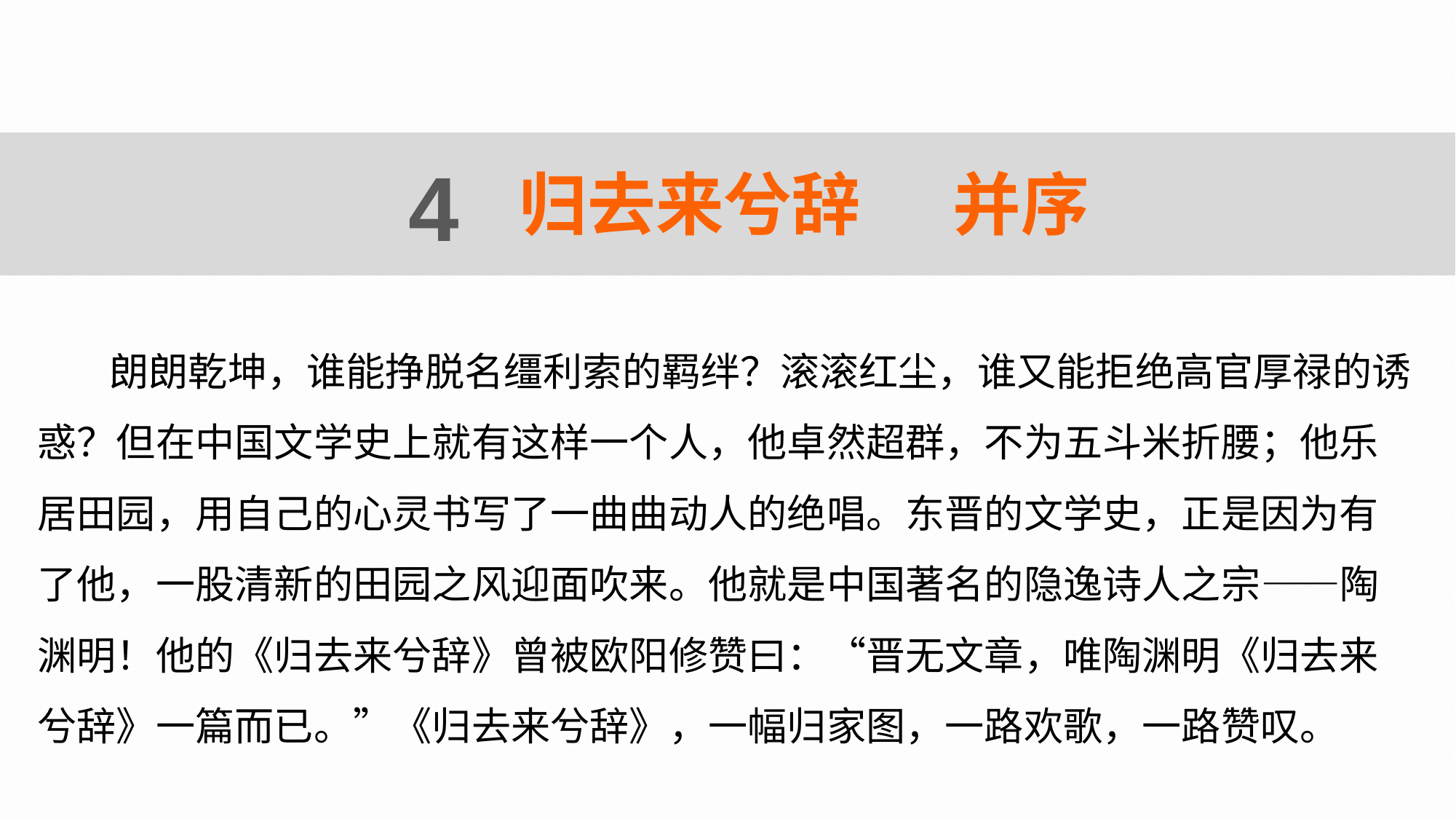

4
归去来兮辞      并序
       朗朗乾坤，谁能挣脱名缰利索的羁绊？滚滚红尘，谁又能拒绝高官厚禄的诱惑？但在中国文学史上就有这样一个人，他卓然超群，不为五斗米折腰；他乐居田园，用自己的心灵书写了一曲曲动人的绝唱。东晋的文学史，正是因为有了他，一股清新的田园之风迎面吹来。他就是中国著名的隐逸诗人之宗——陶渊明！他的《归去来兮辞》曾被欧阳修赞曰：“晋无文章，唯陶渊明《归去来兮辞》一篇而已。”《归去来兮辞》，一幅归家图，一路欢歌，一路赞叹。